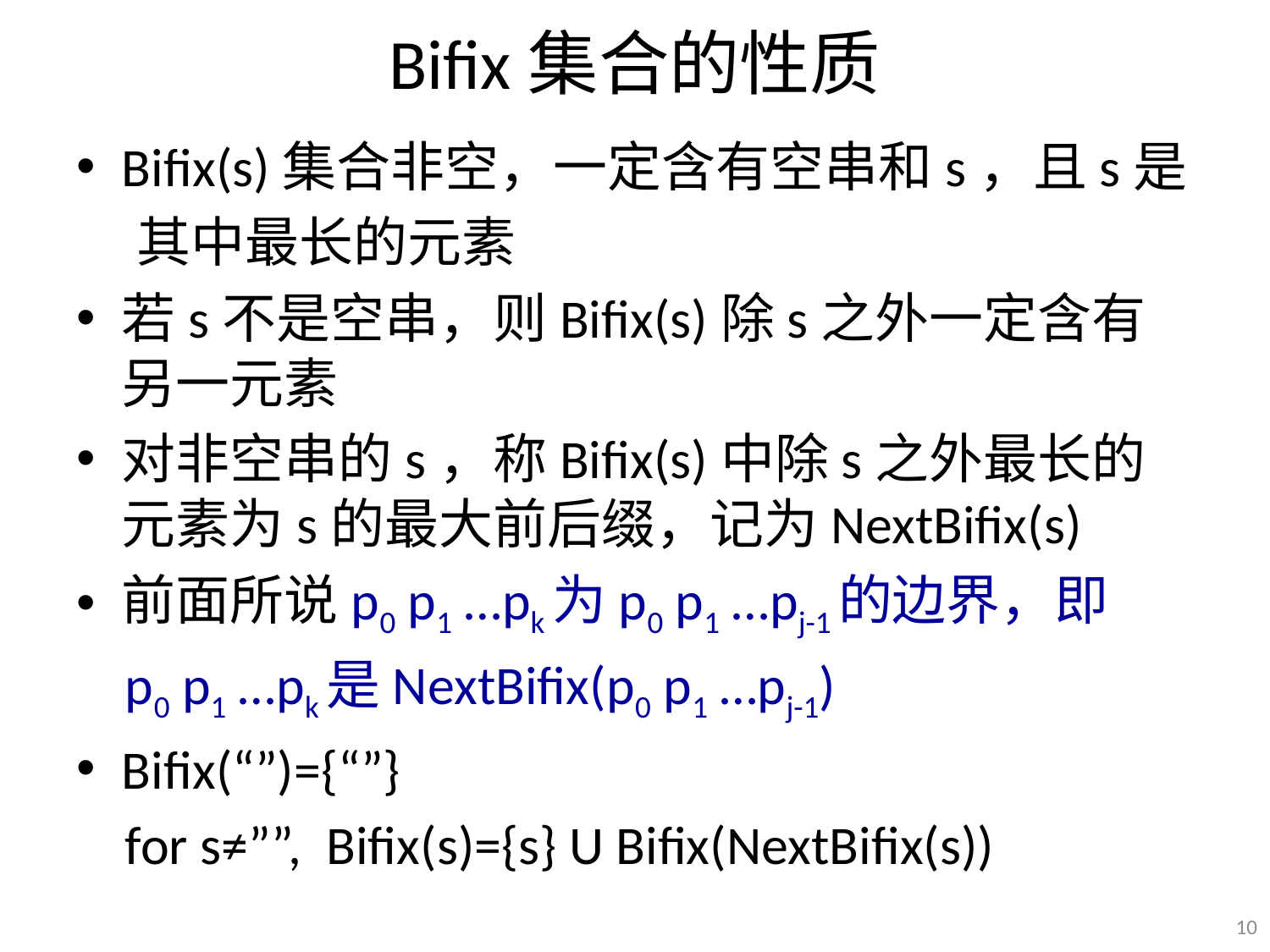

# Bifix集合的性质
Bifix(s)集合非空，一定含有空串和s，且s是
    其中最长的元素
若s不是空串，则Bifix(s)除s之外一定含有另一元素
对非空串的s，称Bifix(s)中除s之外最长的元素为s的最大前后缀，记为NextBifix(s)
前面所说p0 p1 …pk为p0 p1 …pj-1的边界，即
    p0 p1 …pk是NextBifix(p0 p1 …pj-1)
Bifix(“”)={“”}
    for s≠””,  Bifix(s)={s} U Bifix(NextBifix(s))
10